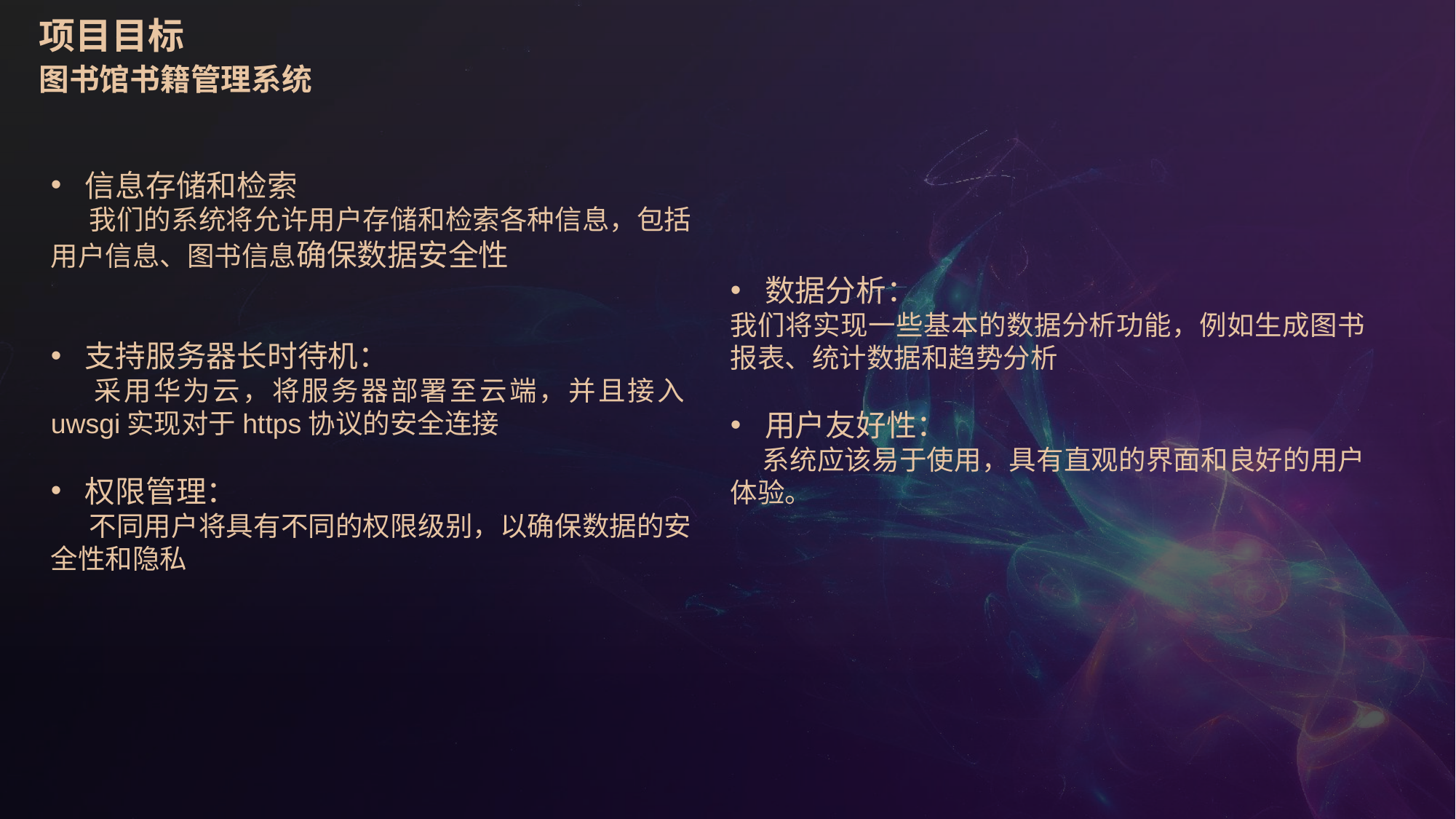

项目目标
图书馆书籍管理系统
信息存储和检索
     我们的系统将允许用户存储和检索各种信息，包括用户信息、图书信息确保数据安全性

支持服务器长时待机：
    采用华为云，将服务器部署至云端，并且接入uwsgi实现对于https协议的安全连接

权限管理：
     不同用户将具有不同的权限级别，以确保数据的安全性和隐私

数据分析：
我们将实现一些基本的数据分析功能，例如生成图书报表、统计数据和趋势分析

用户友好性：
    系统应该易于使用，具有直观的界面和良好的用户体验。